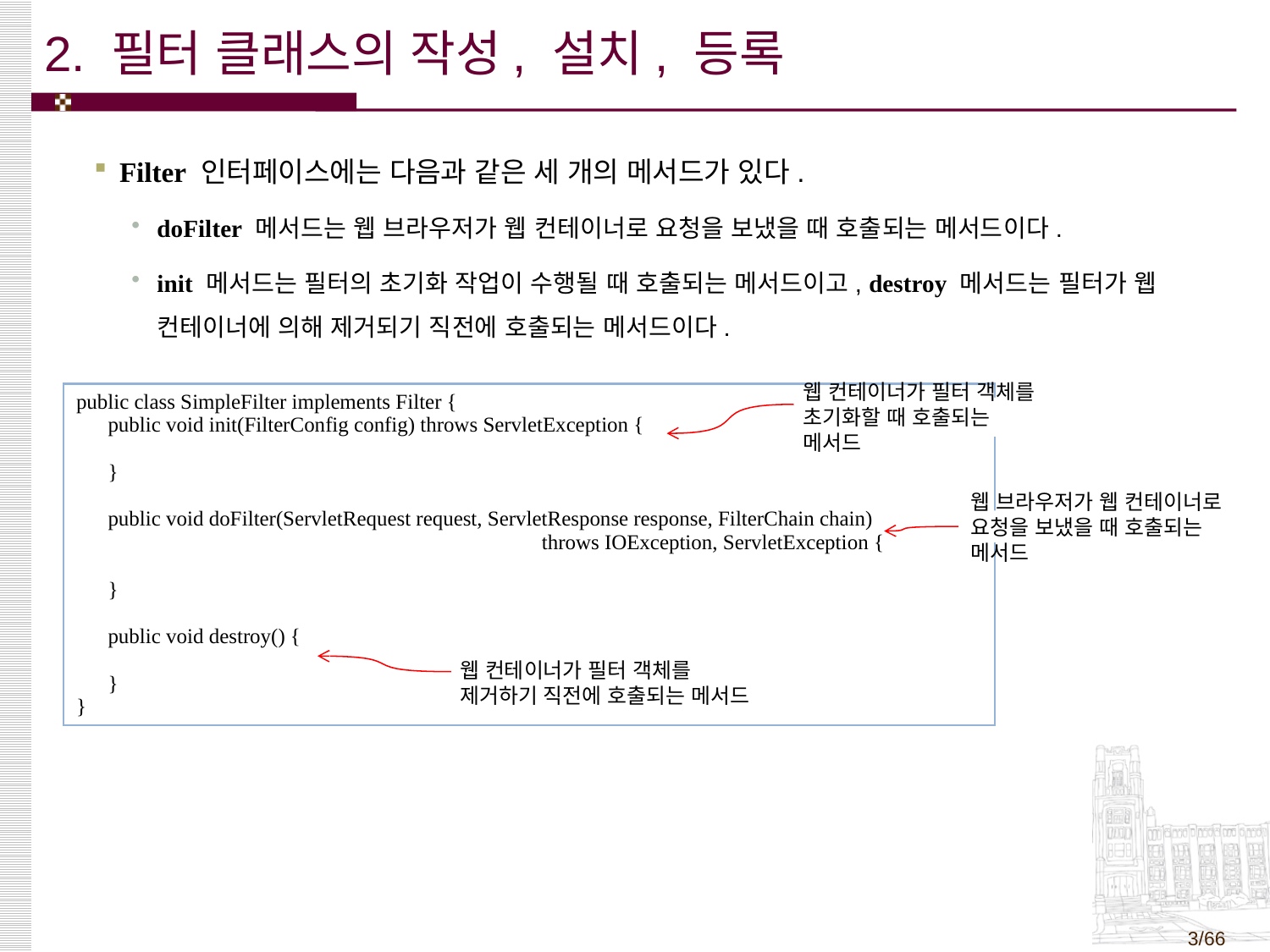

# 2. 필터 클래스의 작성, 설치, 등록
Filter 인터페이스에는 다음과 같은 세 개의 메서드가 있다.
doFilter 메서드는 웹 브라우저가 웹 컨테이너로 요청을 보냈을 때 호출되는 메서드이다.
init 메서드는 필터의 초기화 작업이 수행될 때 호출되는 메서드이고, destroy 메서드는 필터가 웹 컨테이너에 의해 제거되기 직전에 호출되는 메서드이다.

| public class SimpleFilter implements Filter { public void init(FilterConfig config) throws ServletException { } public void doFilter(ServletRequest request, ServletResponse response, FilterChain chain) throws IOException, ServletException { } public void destroy() { } } |
| --- |
웹 컨테이너가 필터 객체를
초기화할 때 호출되는 메서드
웹 브라우저가 웹 컨테이너로
요청을 보냈을 때 호출되는 메서드
웹 컨테이너가 필터 객체를
제거하기 직전에 호출되는 메서드